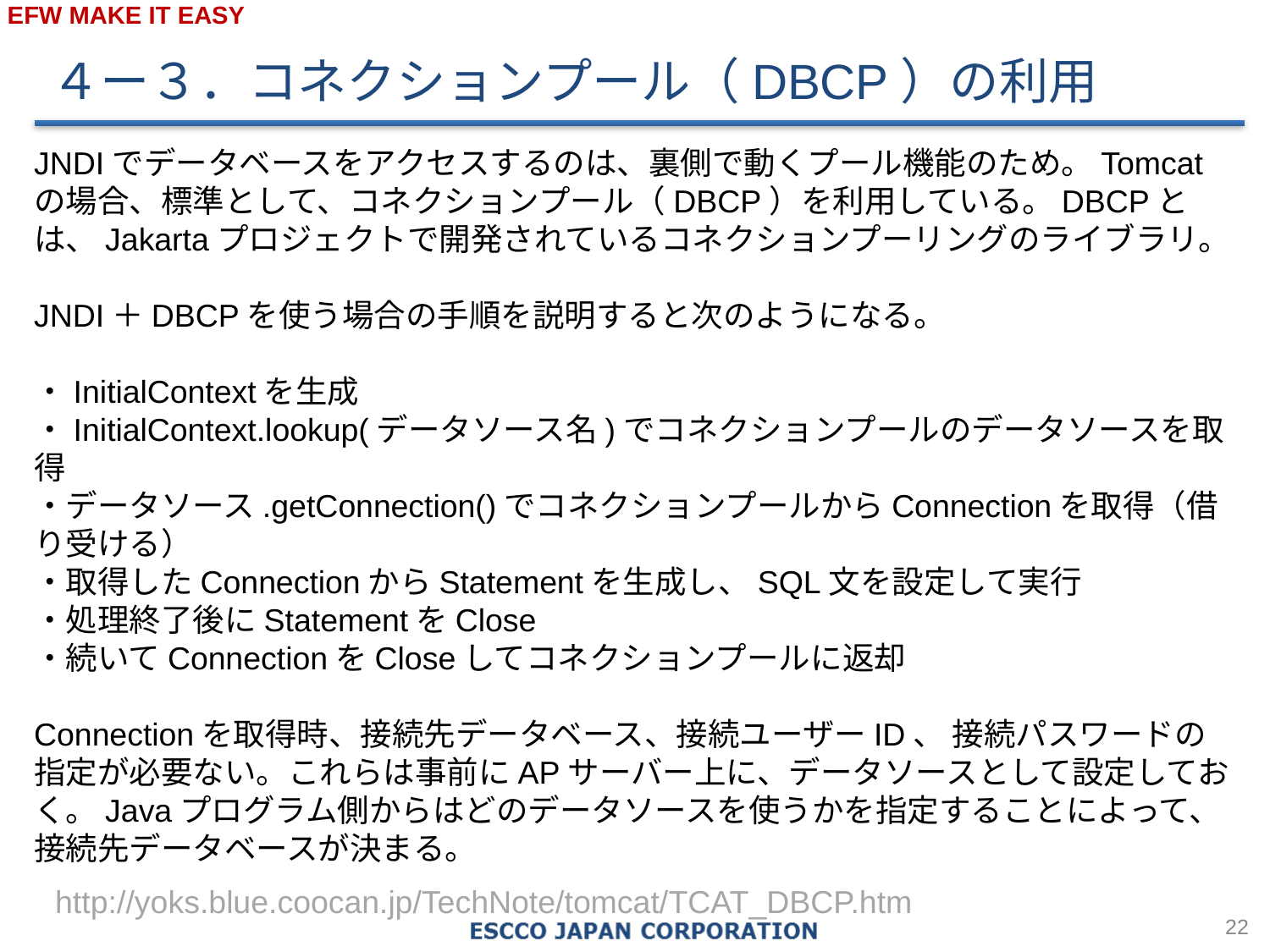

４ー３．コネクションプール（DBCP）の利用
JNDIでデータベースをアクセスするのは、裏側で動くプール機能のため。Tomcatの場合、標準として、コネクションプール（DBCP）を利用している。DBCPとは、Jakartaプロジェクトで開発されているコネクションプーリングのライブラリ。

JNDI＋DBCPを使う場合の手順を説明すると次のようになる。

・InitialContextを生成
・InitialContext.lookup(データソース名)でコネクションプールのデータソースを取得
・データソース.getConnection()でコネクションプールからConnectionを取得（借り受ける）
・取得したConnectionからStatementを生成し、SQL文を設定して実行
・処理終了後にStatementをClose
・続いてConnectionをCloseしてコネクションプールに返却

Connectionを取得時、接続先データベース、接続ユーザーID、 接続パスワードの指定が必要ない。これらは事前にAPサーバー上に、データソースとして設定しておく。Javaプログラム側からはどのデータソースを使うかを指定することによって、接続先データベースが決まる。
http://yoks.blue.coocan.jp/TechNote/tomcat/TCAT_DBCP.htm
22